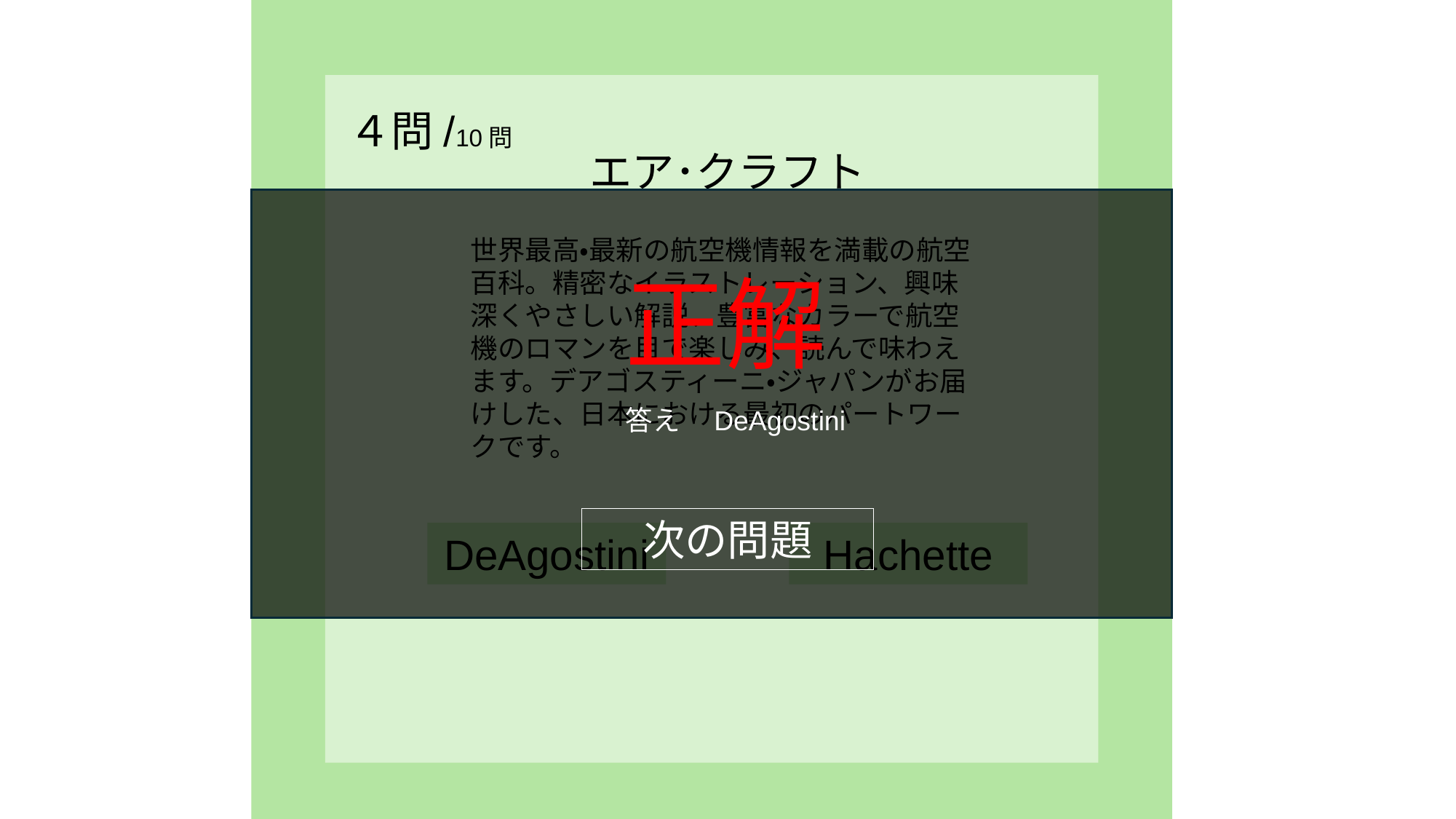

４問/10問
エア･クラフト

世界最高・最新の航空機情報を満載の航空百科。精密なイラストレーション、興味深くやさしい解説、豊富なカラーで航空機のロマンを目で楽しみ、読んで味わえます。デアゴスティーニ・ジャパンがお届けした、日本における最初のパートワークです。
正解
答え　DeAgostini
次の問題
DeAgostini
Hachette